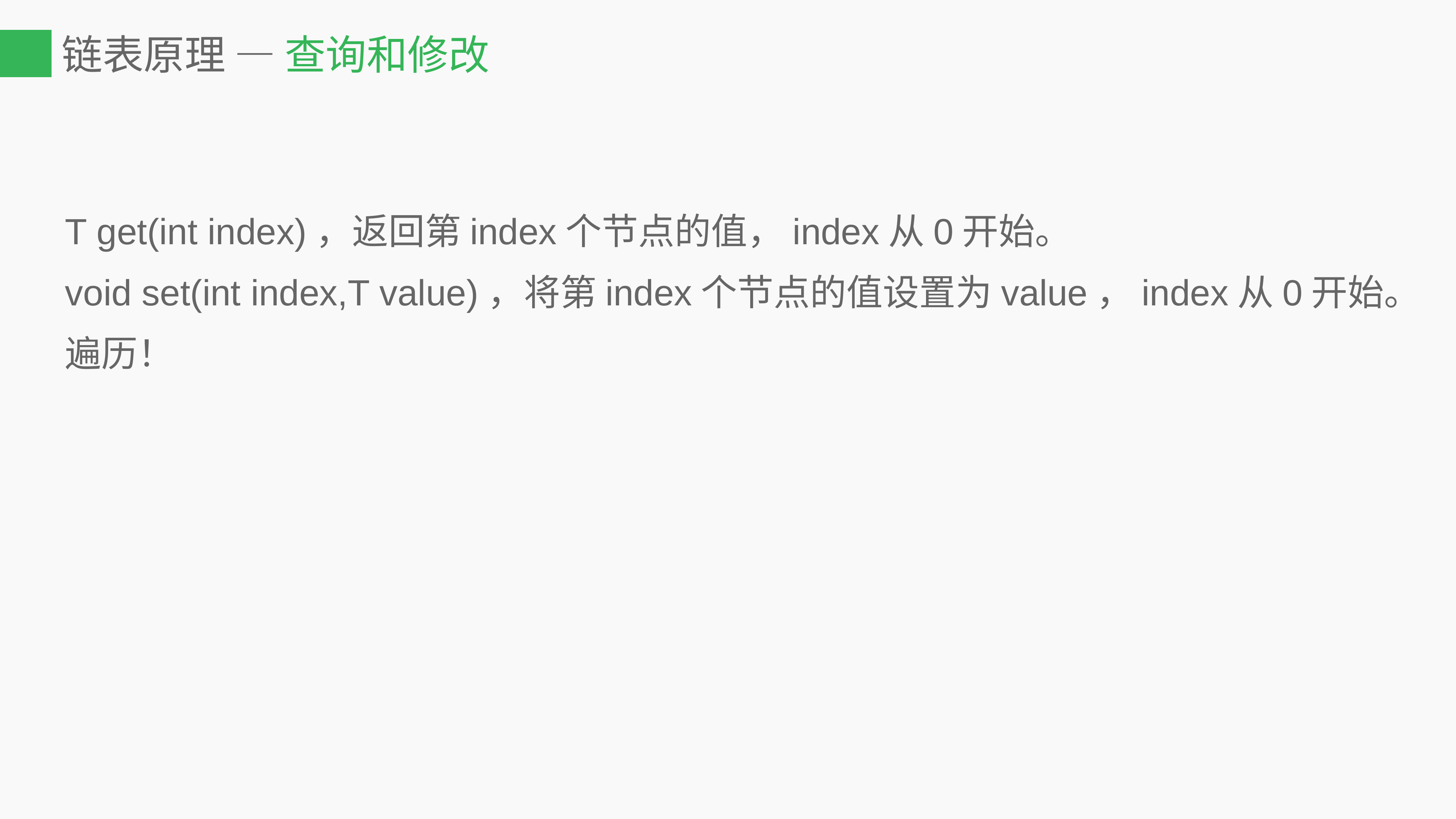

# 链表原理 — 查询和修改
T get(int index)，返回第index个节点的值，index从0开始。
void set(int index,T value)，将第index个节点的值设置为value，index从0开始。
遍历！